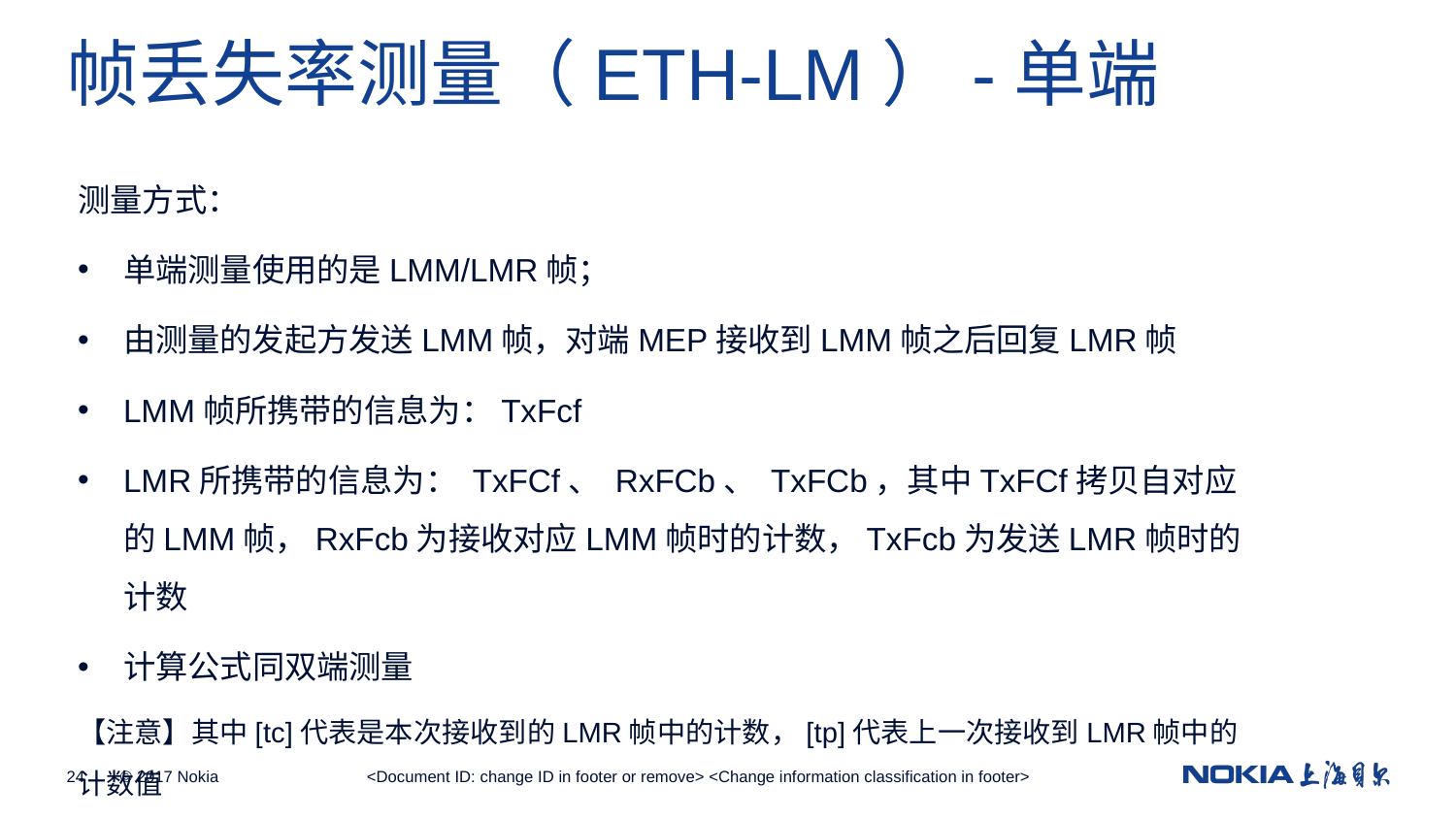

帧丢失率测量（ETH-LM）-单端
测量方式：
单端测量使用的是LMM/LMR帧；
由测量的发起方发送LMM帧，对端MEP接收到LMM帧之后回复LMR帧
LMM帧所携带的信息为：TxFcf
LMR所携带的信息为： TxFCf、 RxFCb、 TxFCb，其中TxFCf拷贝自对应的LMM帧，RxFcb为接收对应LMM帧时的计数，TxFcb为发送LMR帧时的计数
计算公式同双端测量
【注意】其中[tc]代表是本次接收到的LMR帧中的计数，[tp]代表上一次接收到LMR帧中的计数值
<Document ID: change ID in footer or remove> <Change information classification in footer>